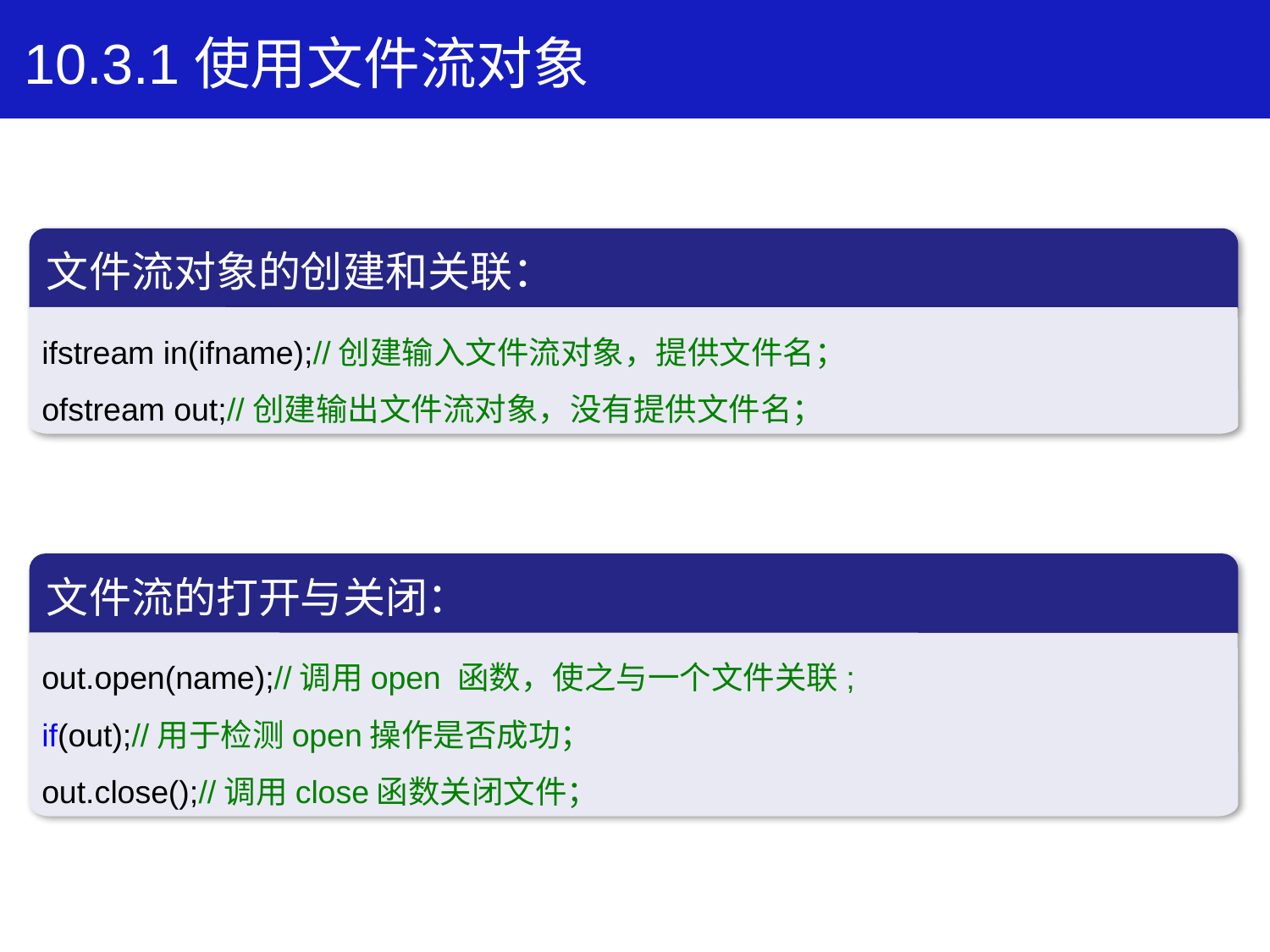

10.3.1使用文件流对象
文件流对象的创建和关联：
ifstream in(ifname);//创建输入文件流对象，提供文件名；
ofstream out;//创建输出文件流对象，没有提供文件名；
文件流的打开与关闭：
out.open(name);//调用open 函数，使之与一个文件关联;
if(out);//用于检测open操作是否成功；
out.close();//调用close函数关闭文件；
17